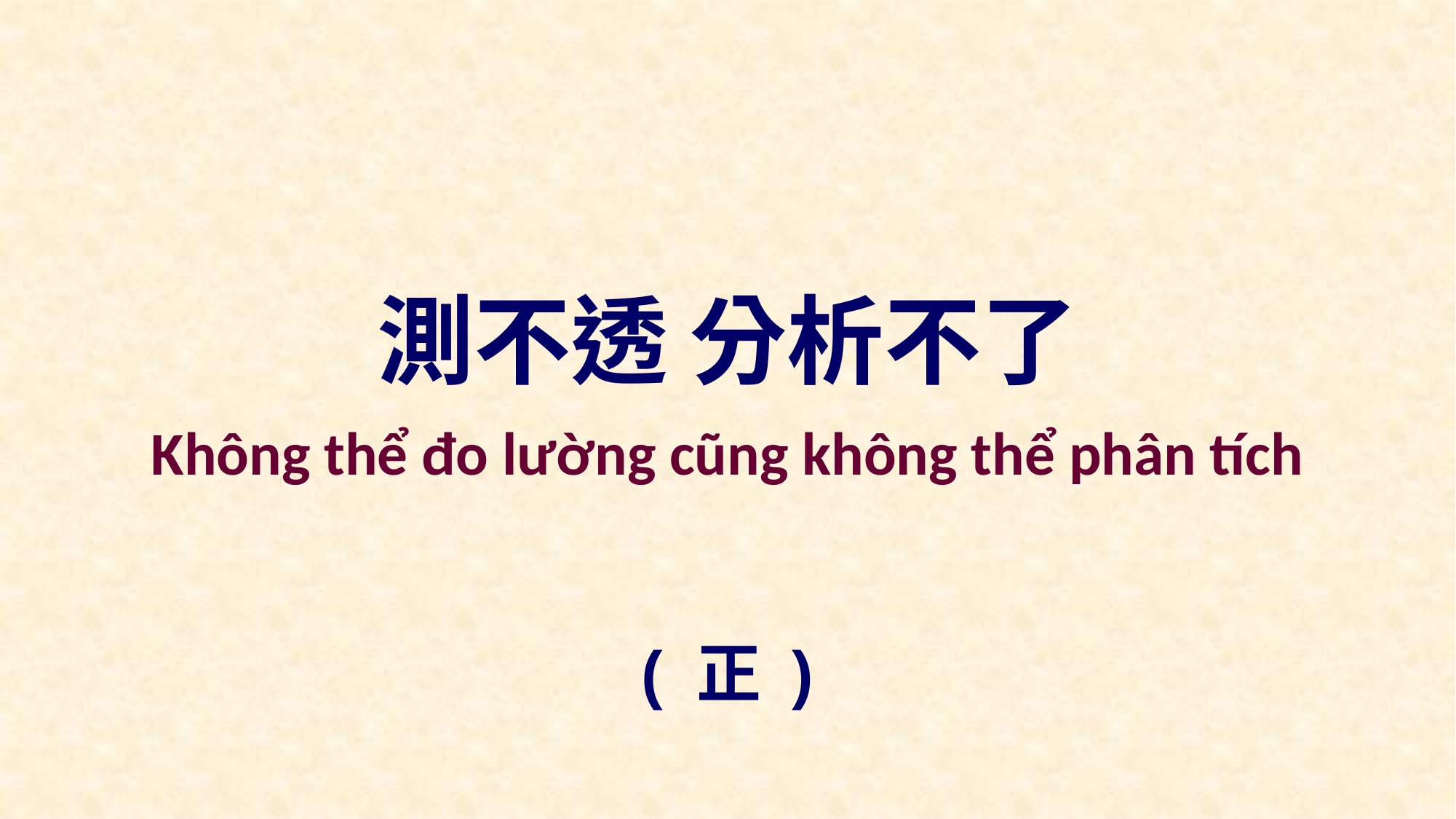

測不透 分析不了
Không thể đo lường cũng không thể phân tích
( 正 )